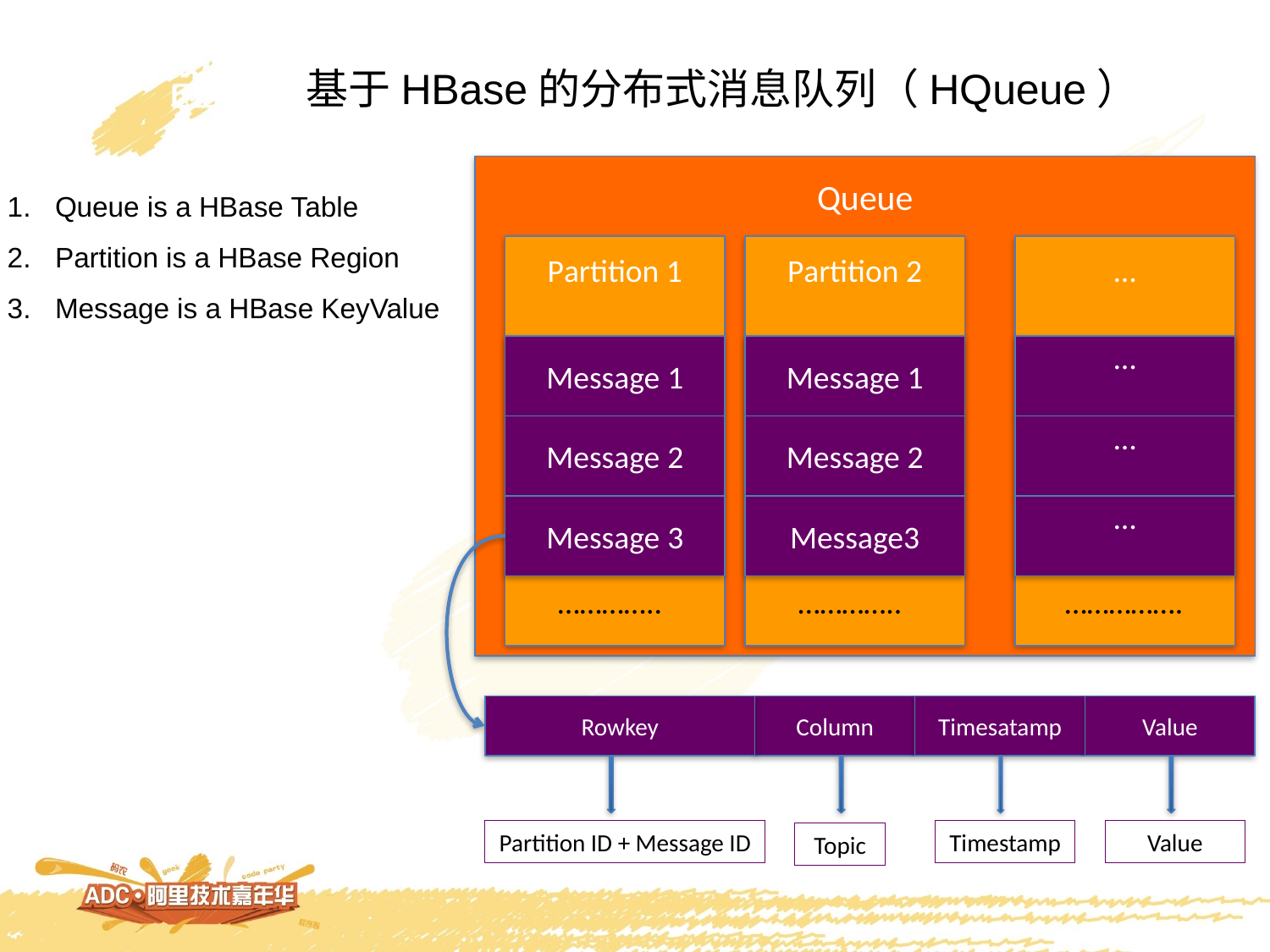

基于HBase的分布式消息队列（HQueue）
Queue

Queue is a HBase Table
Partition is a HBase Region
Message is a HBase KeyValue
Partition 1

Partition 2

…

Message 1
Message 1
…

Message 2
Message 2
…

Message 3
Message3
…

…………..
…………..
…………….
Rowkey
Column
Timesatamp
Value

Partition ID + Message ID
Timestamp
Value
Topic